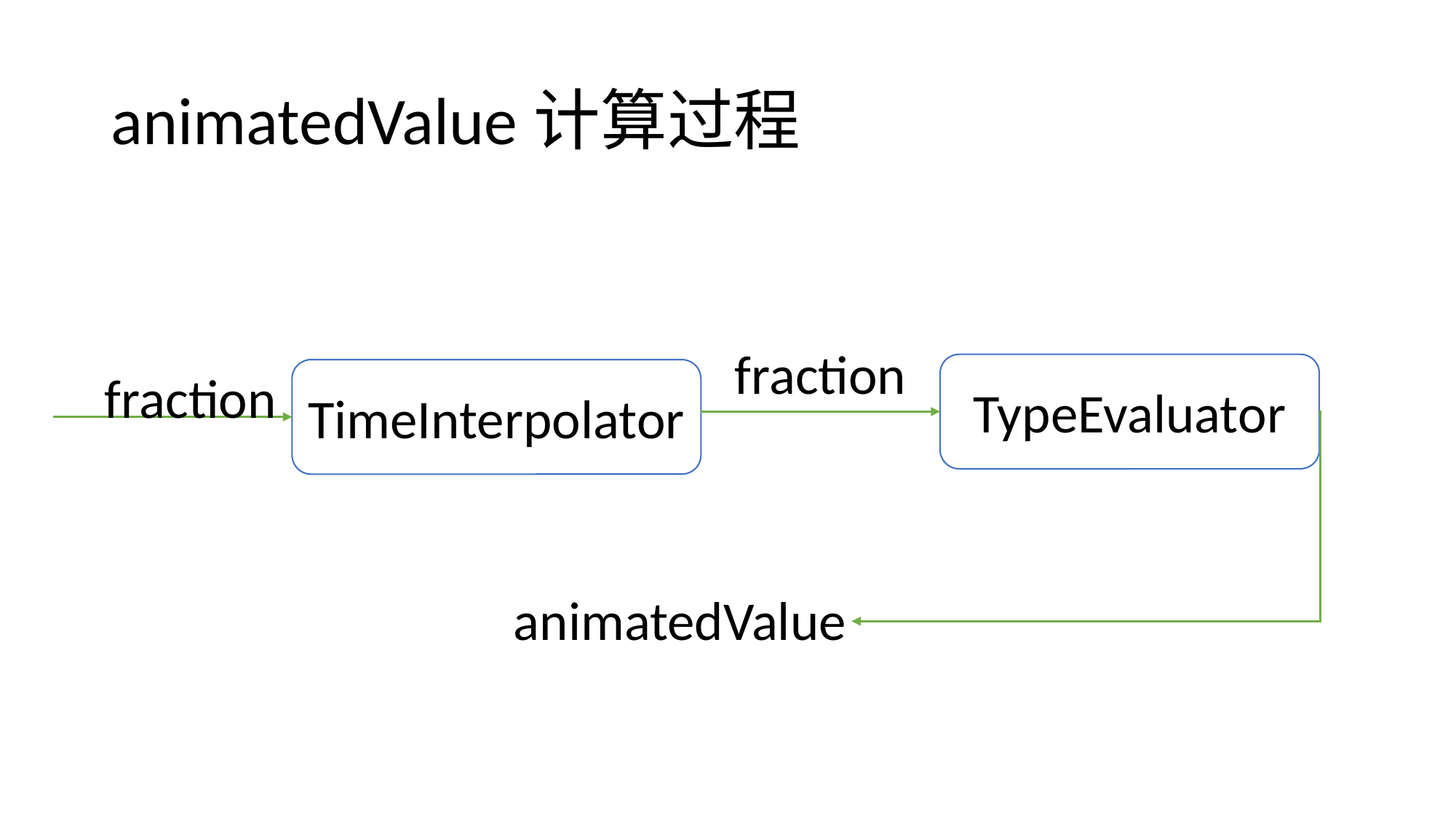

# animatedValue计算过程
fraction

fraction

TypeEvaluator
TimeInterpolator
animatedValue